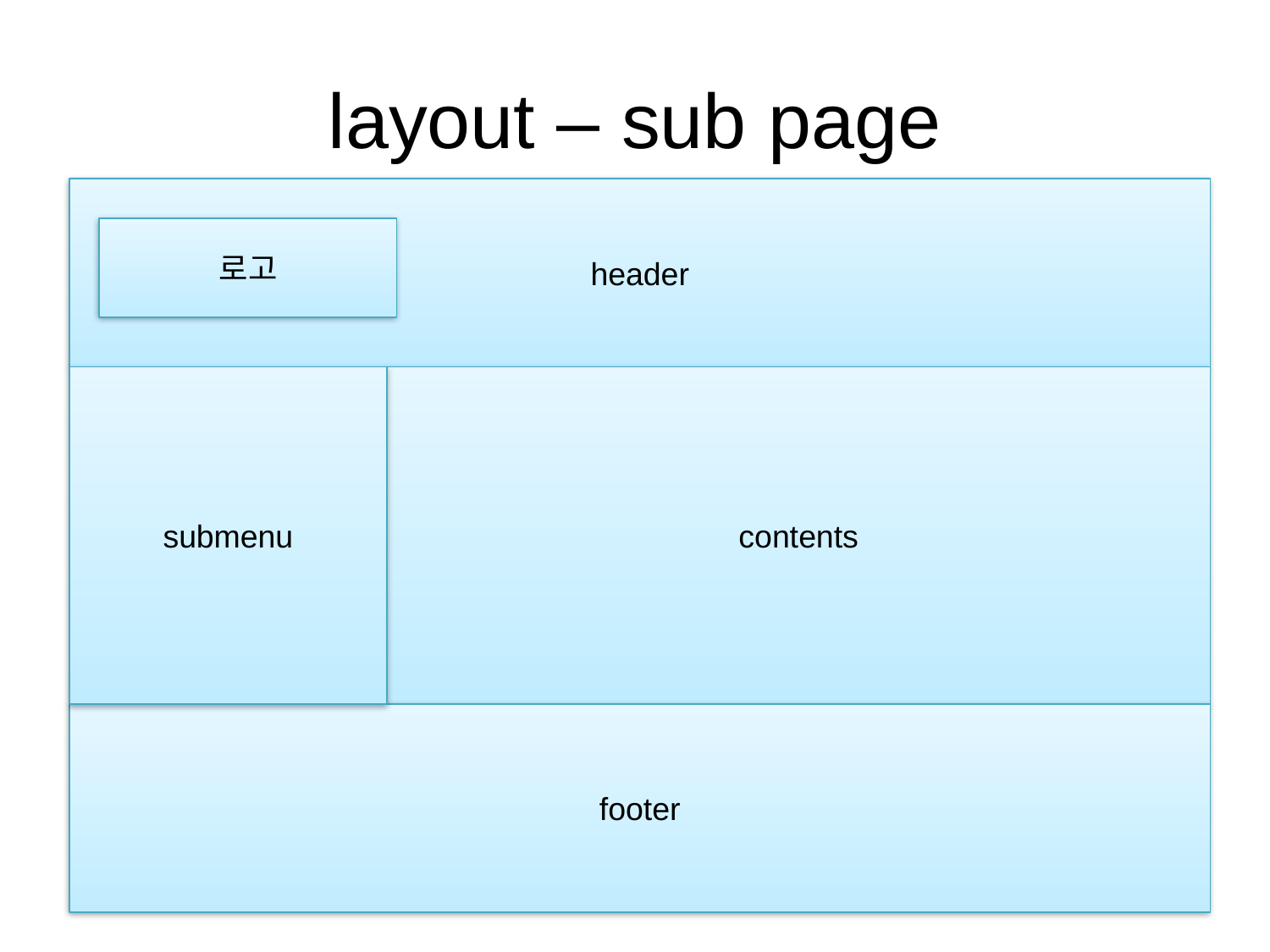

# layout – sub page
header
로고
submenu
contents
footer